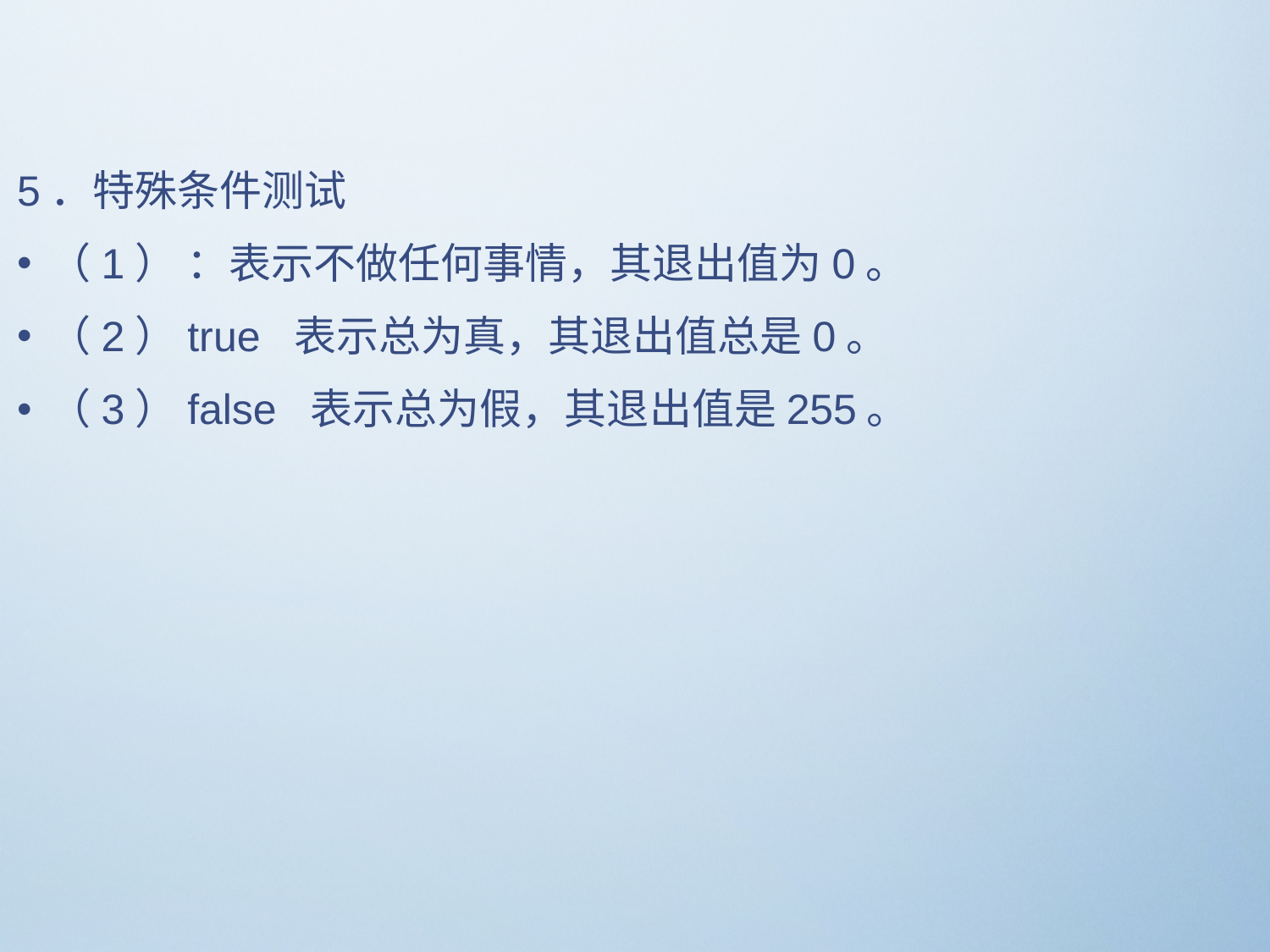

5．特殊条件测试
（1） ：表示不做任何事情，其退出值为0。
（2）true  表示总为真，其退出值总是0。
（3）false  表示总为假，其退出值是255。